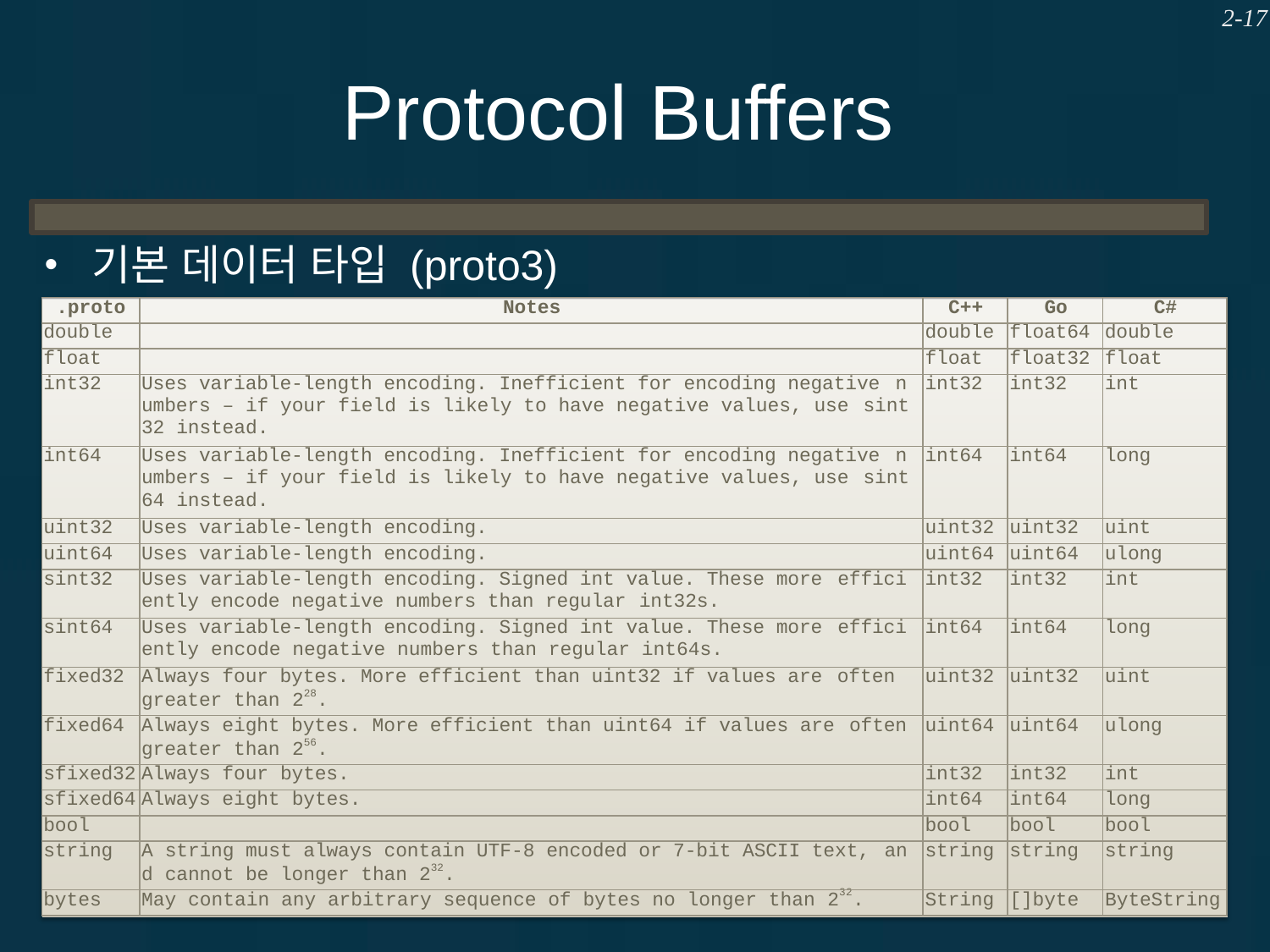

2-17
# Protocol Buffers

기본 데이터 타입 (proto3)

| .proto | Notes | C++ | Go | C# |
| --- | --- | --- | --- | --- |
| double |  | double | float64 | double |
| float |  | float | float32 | float |
| int32 | Uses variable-length encoding. Inefficient for encoding negative n umbers – if your field is likely to have negative values, use sint 32 instead. | int32 | int32 | int |
| int64 | Uses variable-length encoding. Inefficient for encoding negative n umbers – if your field is likely to have negative values, use sint 64 instead. | int64 | int64 | long |
| uint32 | Uses variable-length encoding. | uint32 | uint32 | uint |
| uint64 | Uses variable-length encoding. | uint64 | uint64 | ulong |
| sint32 | Uses variable-length encoding. Signed int value. These more effici ently encode negative numbers than regular int32s. | int32 | int32 | int |
| sint64 | Uses variable-length encoding. Signed int value. These more effici ently encode negative numbers than regular int64s. | int64 | int64 | long |
| fixed32 | Always four bytes. More efficient than uint32 if values are often greater than 228. | uint32 | uint32 | uint |
| fixed64 | Always eight bytes. More efficient than uint64 if values are often greater than 256. | uint64 | uint64 | ulong |
| sfixed32 | Always four bytes. | int32 | int32 | int |
| sfixed64 | Always eight bytes. | int64 | int64 | long |
| bool |  | bool | bool | bool |
| string | A string must always contain UTF-8 encoded or 7-bit ASCII text, an d cannot be longer than 232. | string | string | string |
| bytes | May contain any arbitrary sequence of bytes no longer than 232. | String | []byte | ByteString |